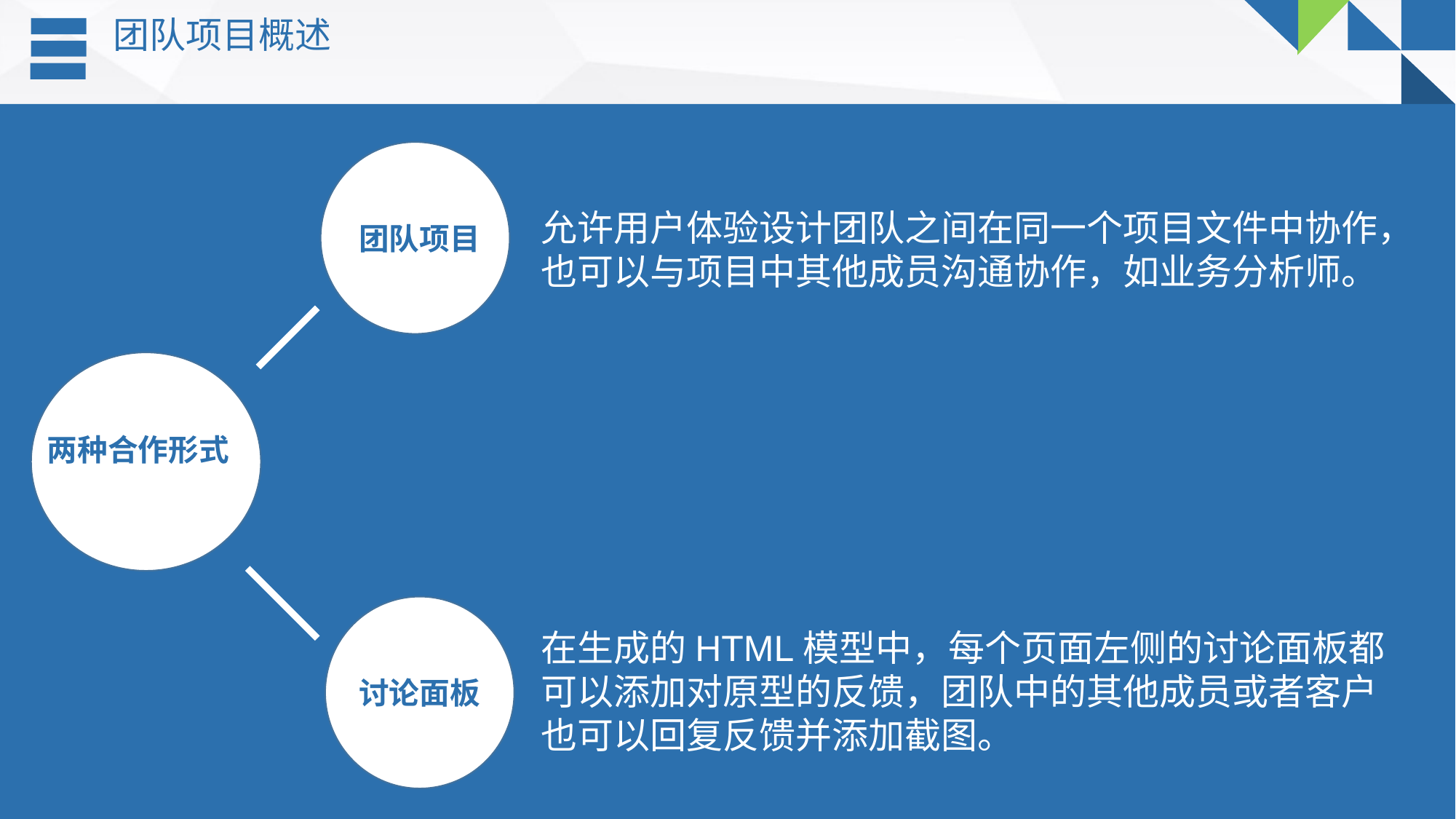

团队项目概述

允许用户体验设计团队之间在同一个项目文件中协作，也可以与项目中其他成员沟通协作，如业务分析师。
团队项目

B
两种合作形式

在生成的HTML模型中，每个页面左侧的讨论面板都可以添加对原型的反馈，团队中的其他成员或者客户也可以回复反馈并添加截图。
讨论面板